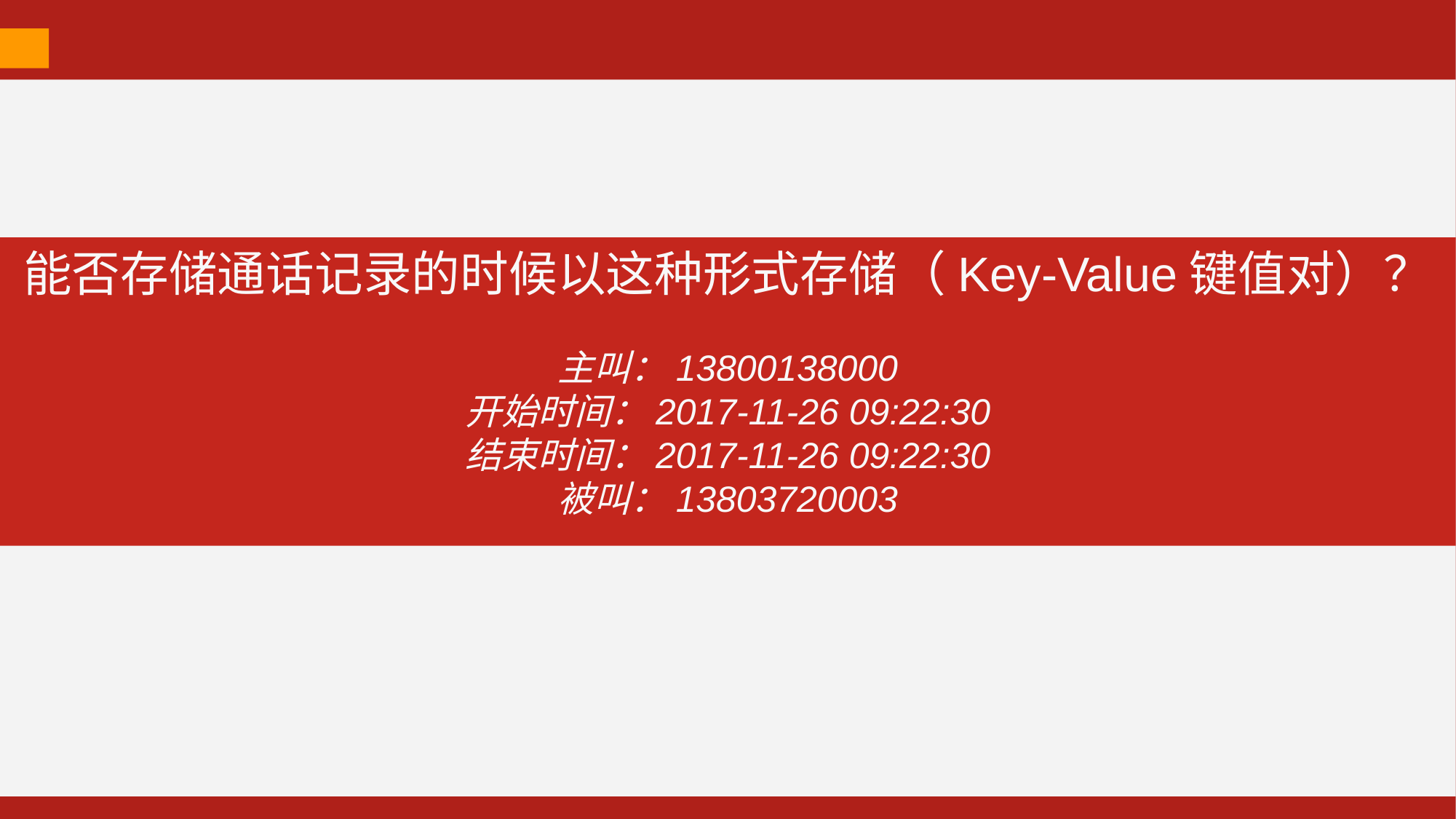

能否存储通话记录的时候以这种形式存储（Key-Value键值对）？

主叫：13800138000
开始时间：2017-11-26 09:22:30
结束时间：2017-11-26 09:22:30
被叫：13803720003